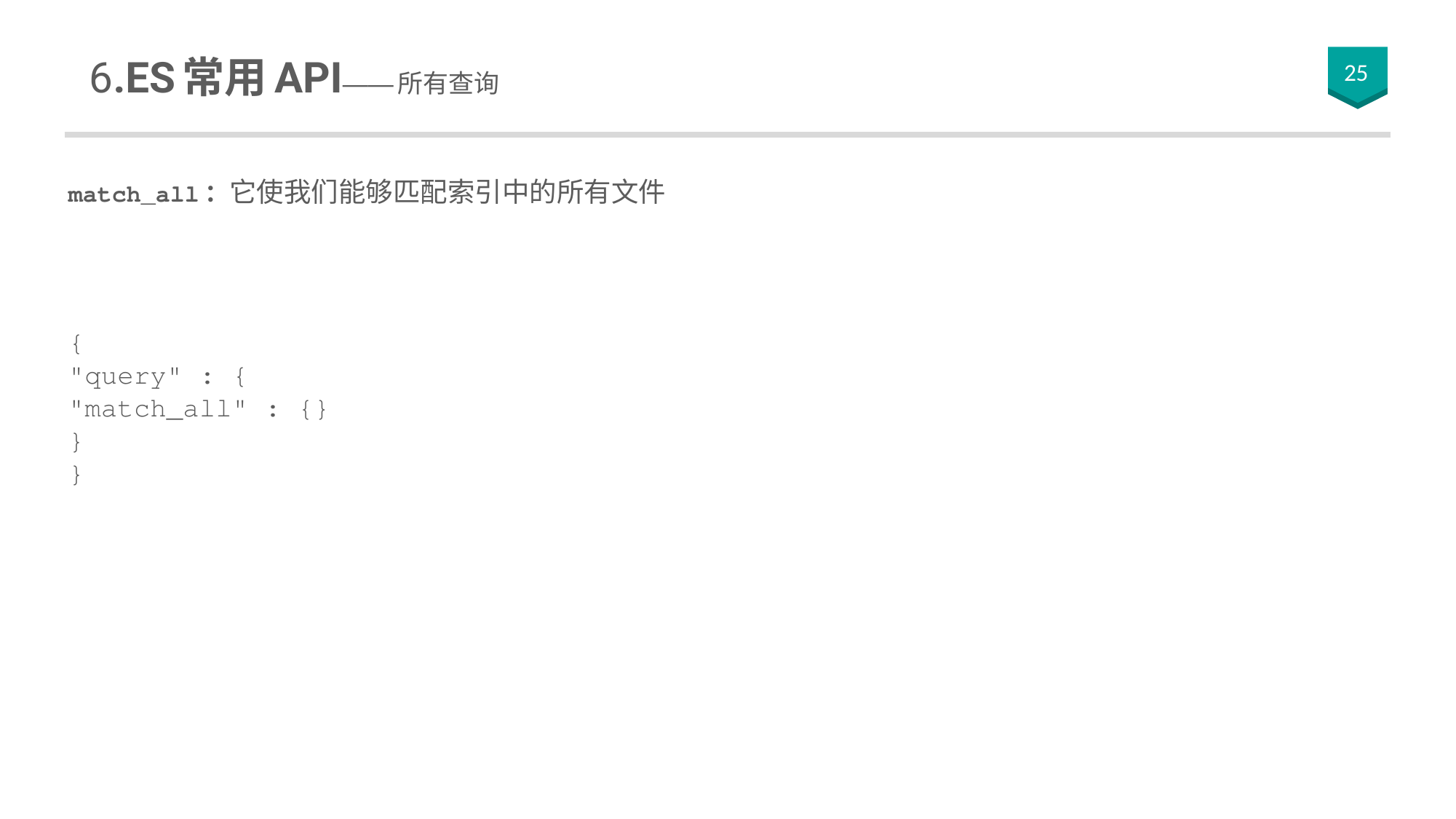

# 2.ES 基础一网打尽 6.ES常用API——所有查询
25
match_all：它使我们能够匹配索引中的所有文件
{
"query" : {
"match_all" : {}
}
}